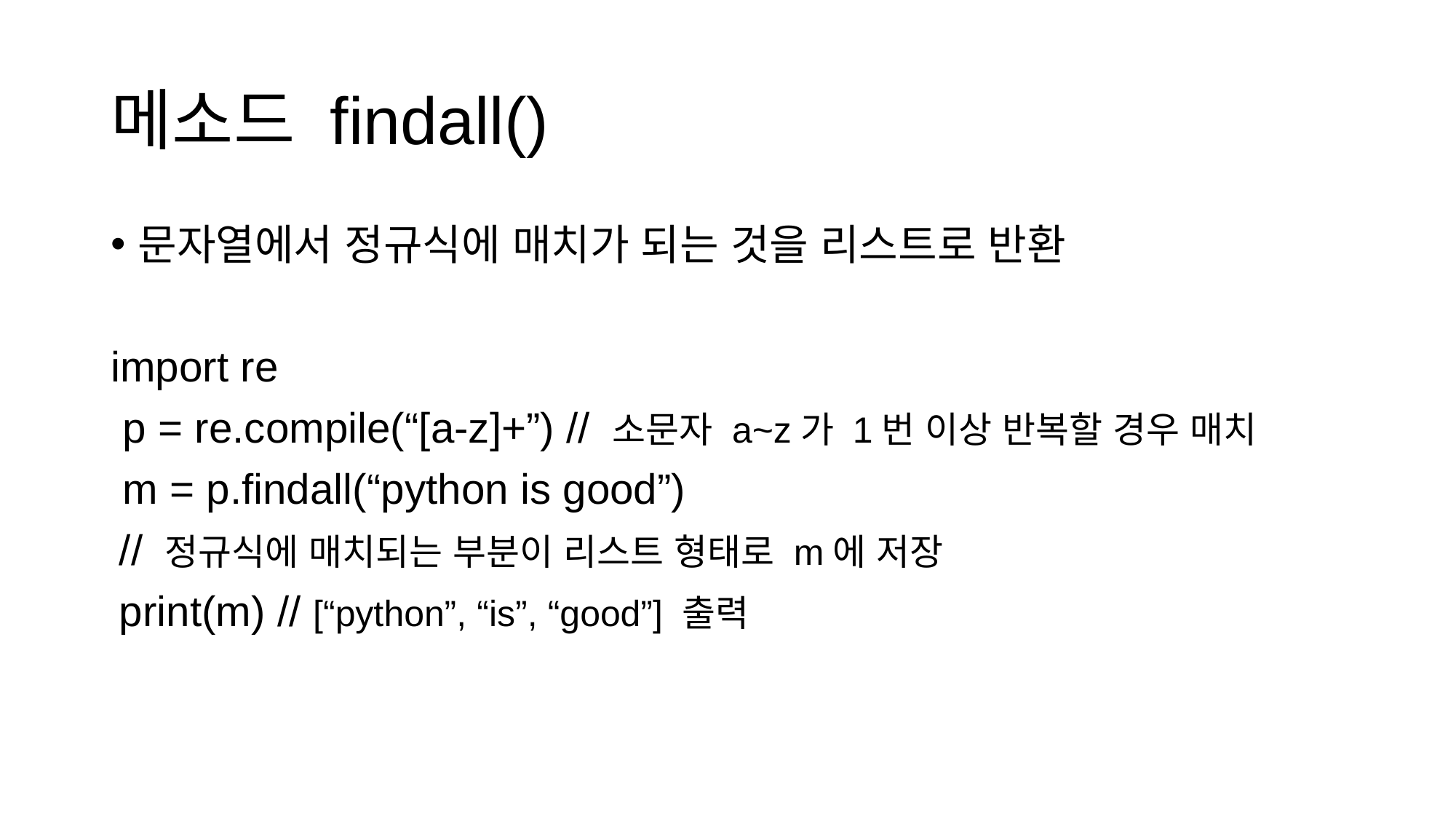

# 메소드 findall()
문자열에서 정규식에 매치가 되는 것을 리스트로 반환

import re
 p = re.compile(“[a-z]+”) // 소문자 a~z가 1번 이상 반복할 경우 매치
 m = p.findall(“python is good”)
 // 정규식에 매치되는 부분이 리스트 형태로 m에 저장
 print(m) // [“python”, “is”, “good”] 출력